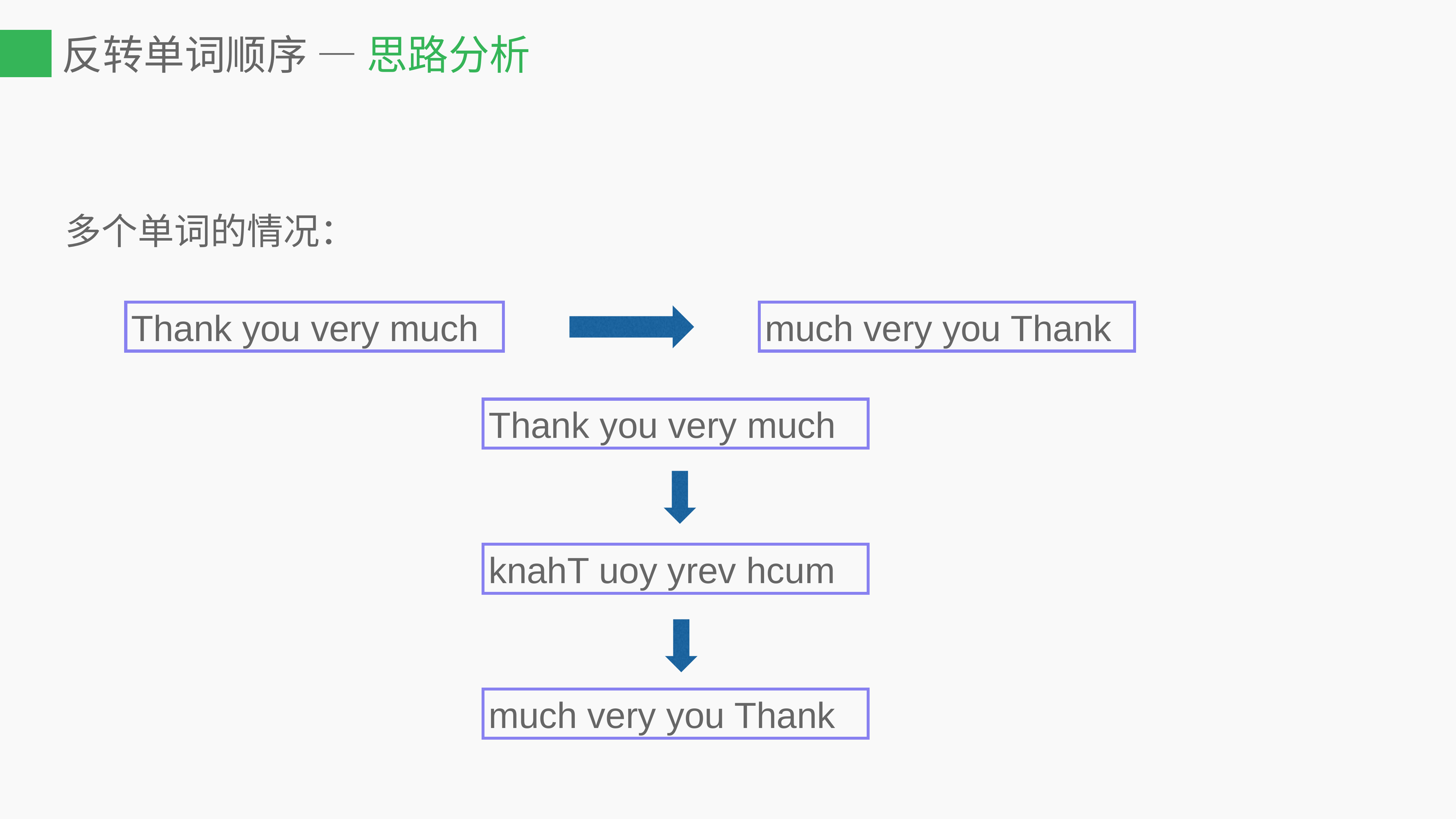

# 反转单词顺序 — 思路分析
多个单词的情况：

Thank you very much
much very you Thank

Thank you very much

knahT uoy yrev hcum

much very you Thank